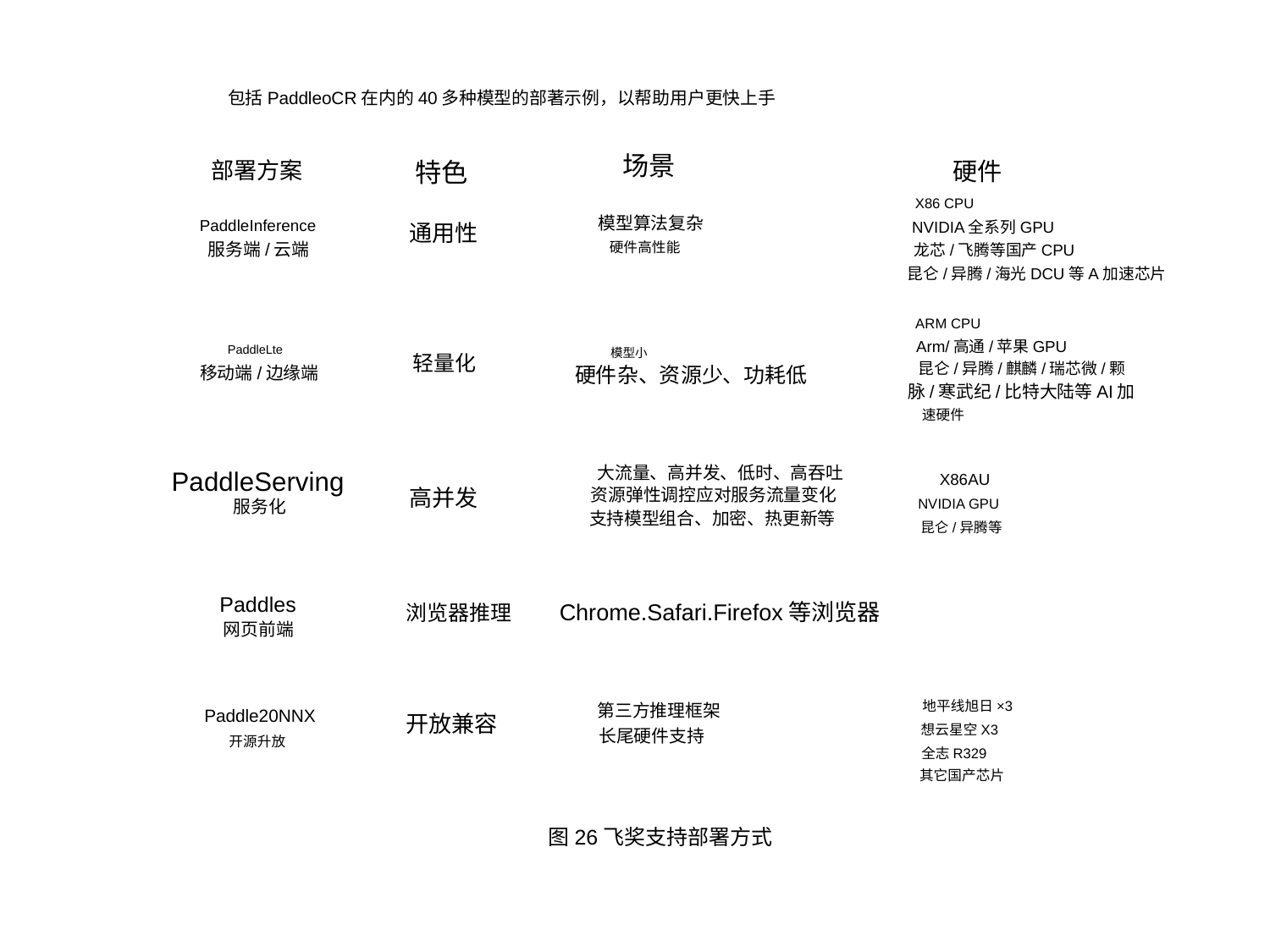

包括PaddleoCR在内的40多种模型的部著示例，以帮助用户更快上手

场景

部署方案

特色

硬件

X86 CPU

模型算法复杂

PaddleInference

NVIDIA全系列GPU

通用性

服务端/云端

硬件高性能

龙芯/飞腾等国产CPU

昆仑/异腾/海光DCU等A加速芯片

ARM CPU

Arm/高通/苹果GPU

PaddleLte

模型小

轻量化

昆仑/异腾/麒麟/瑞芯微/颗

移动端/边缘端

硬件杂、资源少、功耗低

脉/寒武纪/比特大陆等AI加

速硬件

大流量、高并发、低时、高吞吐

PaddleServing

X86AU

高并发

资源弹性调控应对服务流量变化

服务化

NVIDIA GPU

支持模型组合、加密、热更新等

昆仑/异腾等

Paddles

Chrome.Safari.Firefox等浏览器

浏览器推理

网页前端

地平线旭日×3

第三方推理框架

Paddle20NNX

开放兼容

想云星空X3

长尾硬件支持

开源升放

全志R329

其它国产芯片

图26飞奖支持部署方式